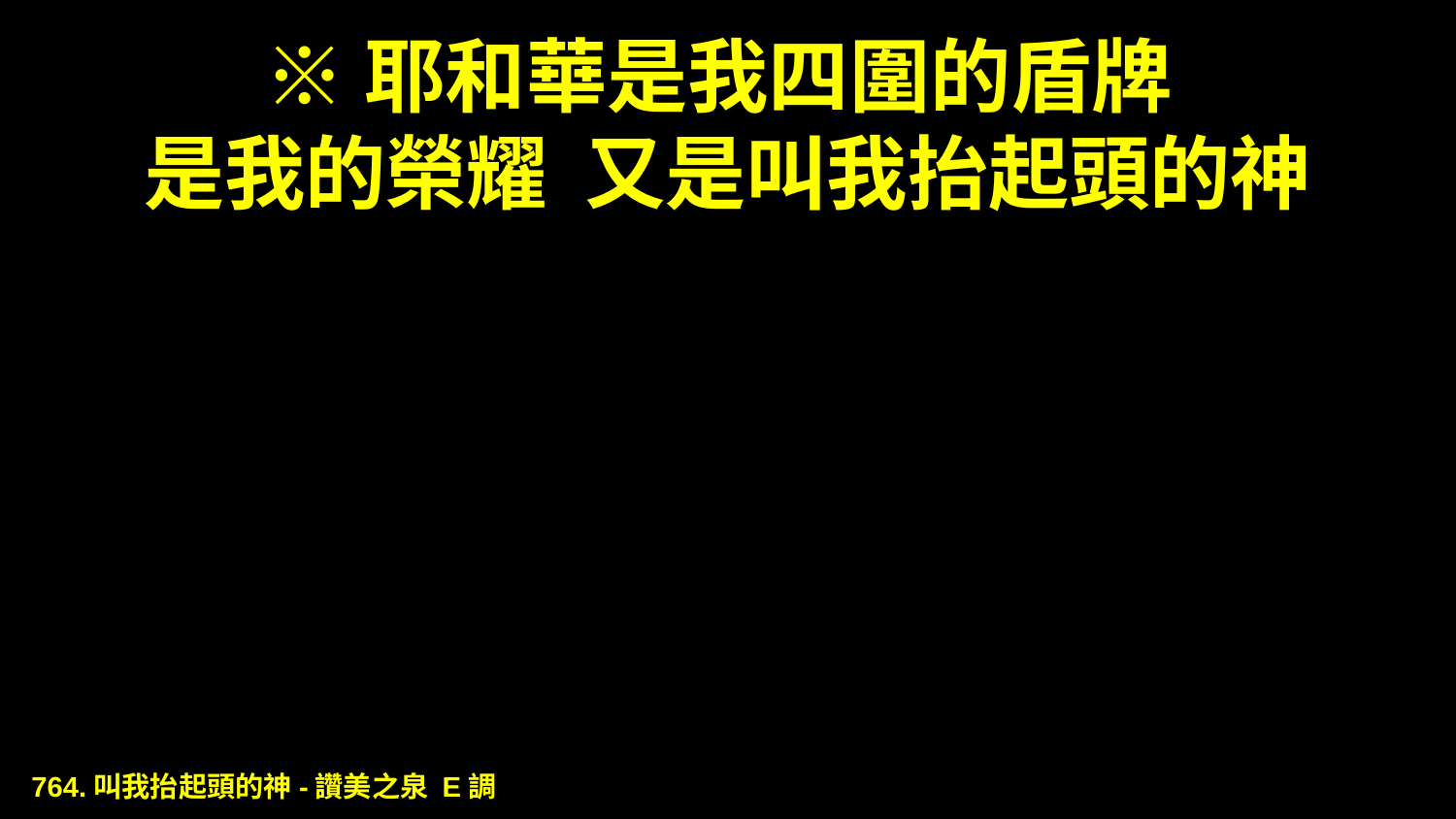

# ※耶和華是我四圍的盾牌 是我的榮耀  又是叫我抬起頭的神
764.叫我抬起頭的神-讚美之泉 E調